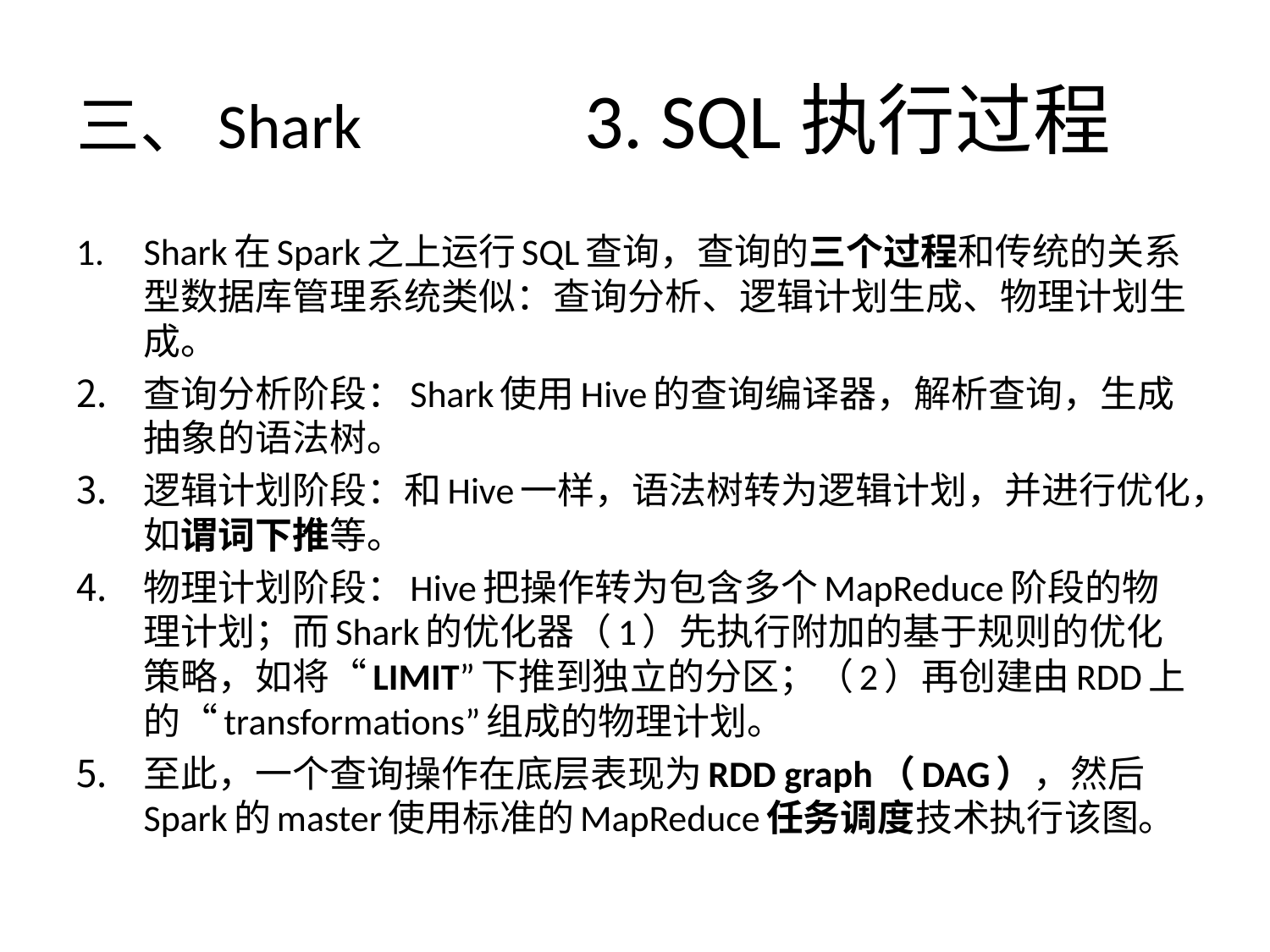

# 三、Shark 		3. SQL执行过程
Shark在Spark之上运行SQL查询，查询的三个过程和传统的关系型数据库管理系统类似：查询分析、逻辑计划生成、物理计划生成。
查询分析阶段：Shark使用Hive的查询编译器，解析查询，生成抽象的语法树。
逻辑计划阶段：和Hive一样，语法树转为逻辑计划，并进行优化，如谓词下推等。
物理计划阶段：Hive把操作转为包含多个MapReduce阶段的物理计划；而Shark的优化器（1）先执行附加的基于规则的优化策略，如将“LIMIT”下推到独立的分区；（2）再创建由RDD上的“transformations”组成的物理计划。
至此，一个查询操作在底层表现为RDD graph（DAG），然后Spark的master使用标准的MapReduce任务调度技术执行该图。